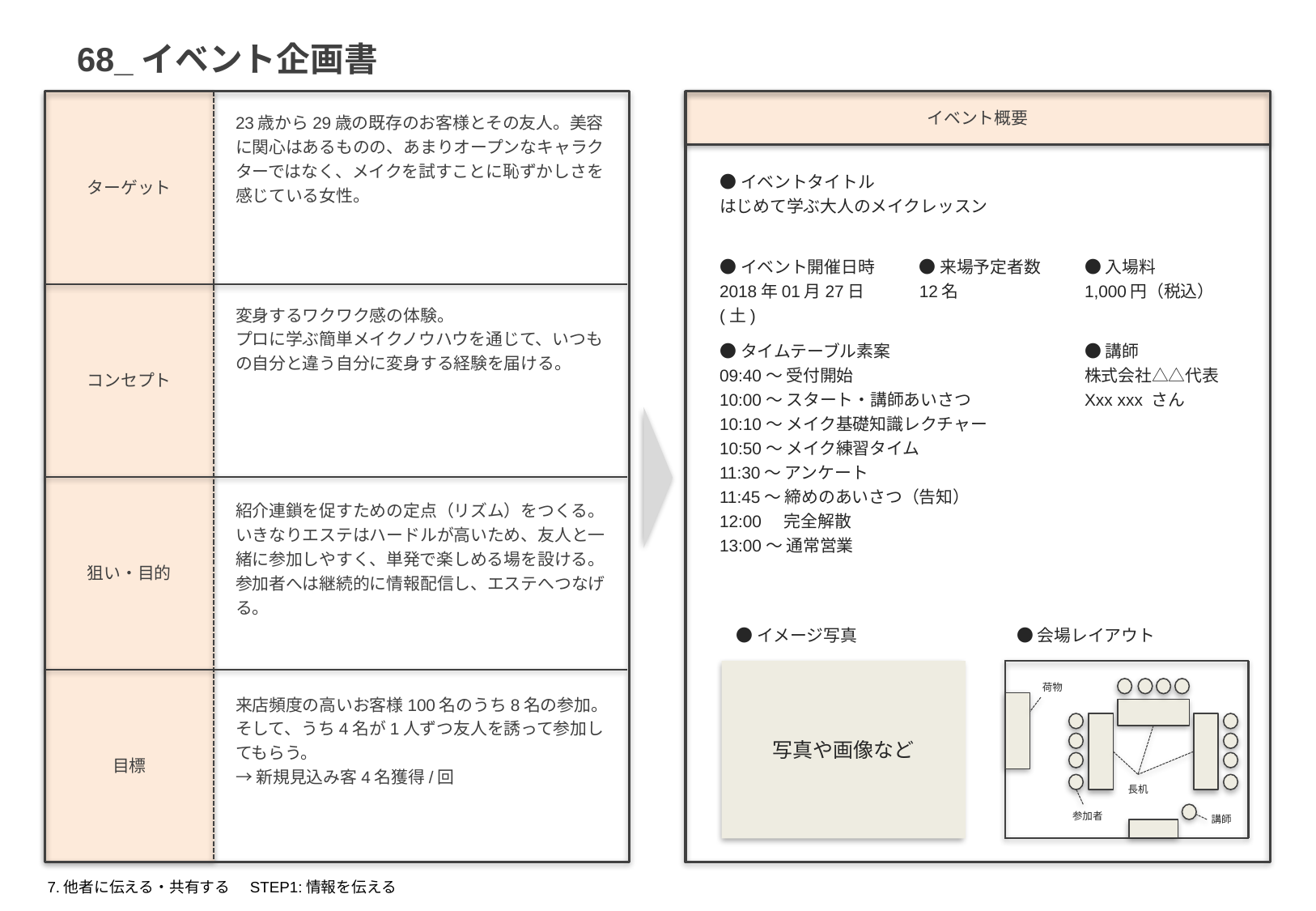

68_イベント企画書

イベント概要
23歳から29歳の既存のお客様とその友人。美容に関心はあるものの、あまりオープンなキャラクターではなく、メイクを試すことに恥ずかしさを感じている女性。
●イベントタイトル
はじめて学ぶ大人のメイクレッスン
ターゲット
●イベント開催日時
2018年01月27日(土)
●来場予定者数
12名
●入場料
1,000円（税込）
変身するワクワク感の体験。
プロに学ぶ簡単メイクノウハウを通じて、いつもの自分と違う自分に変身する経験を届ける。
●タイムテーブル素案
09:40〜 受付開始
10:00〜 スタート・講師あいさつ
10:10〜 メイク基礎知識レクチャー
10:50〜 メイク練習タイム
11:30〜 アンケート
11:45〜 締めのあいさつ（告知）
12:00    完全解散
13:00〜 通常営業
●講師
株式会社△△代表
Xxx xxx さん
コンセプト

紹介連鎖を促すための定点（リズム）をつくる。いきなりエステはハードルが高いため、友人と一緒に参加しやすく、単発で楽しめる場を設ける。参加者へは継続的に情報配信し、エステへつなげる。
狙い・目的
●イメージ写真
●会場レイアウト
写真や画像など
荷物

来店頻度の高いお客様100名のうち8名の参加。そして、うち4名が1人ずつ友人を誘って参加してもらう。
→新規見込み客4名獲得/回

目標

長机

参加者

講師

7.他者に伝える・共有する
STEP1:情報を伝える